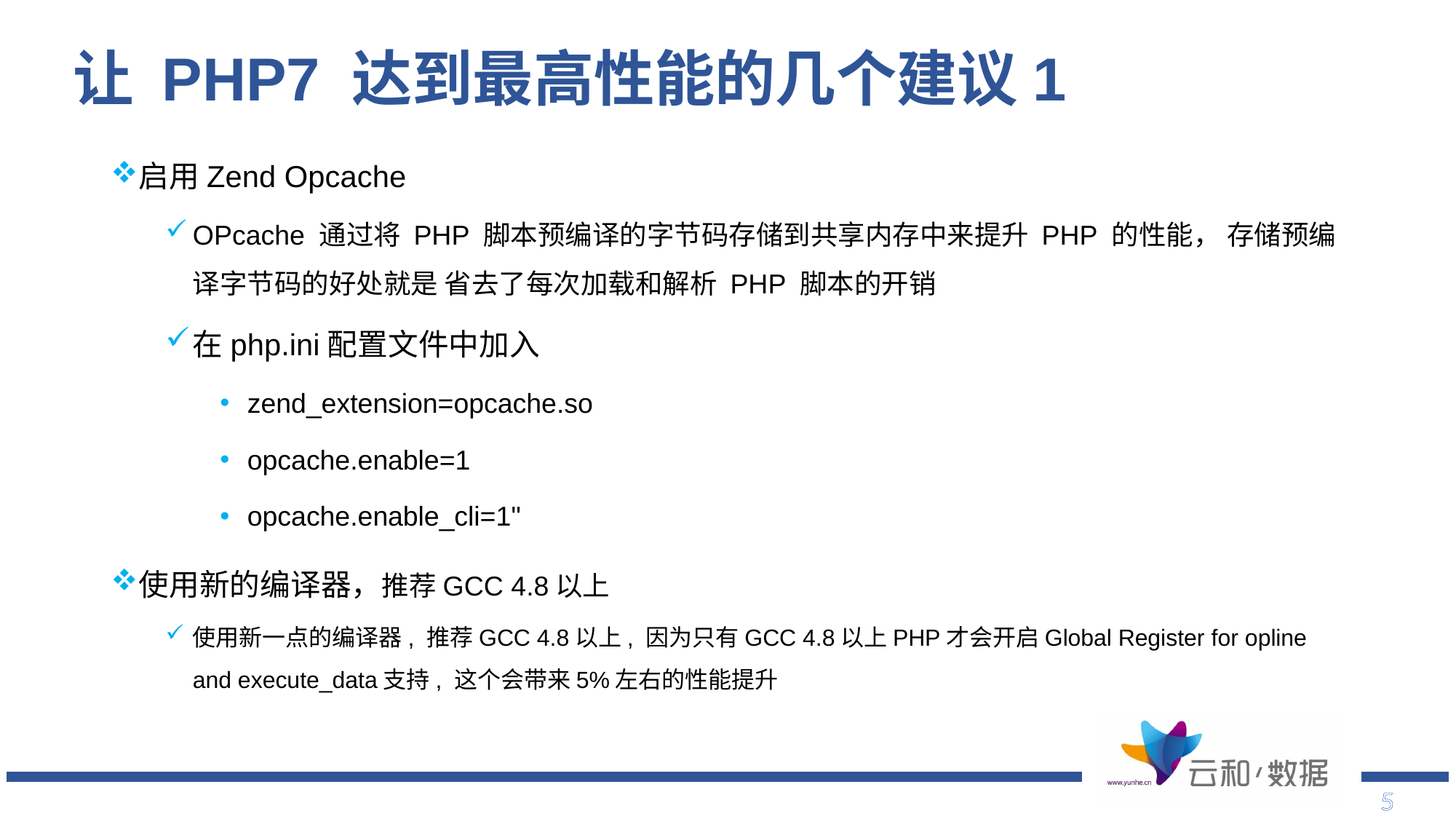

# 让 PHP7 达到最高性能的几个建议1
启用Zend Opcache
OPcache 通过将 PHP 脚本预编译的字节码存储到共享内存中来提升 PHP 的性能， 存储预编译字节码的好处就是 省去了每次加载和解析 PHP 脚本的开销
在php.ini配置文件中加入
zend_extension=opcache.so
opcache.enable=1
opcache.enable_cli=1"
使用新的编译器，推荐GCC 4.8以上
使用新一点的编译器, 推荐GCC 4.8以上, 因为只有GCC 4.8以上PHP才会开启Global Register for opline and execute_data支持, 这个会带来5%左右的性能提升